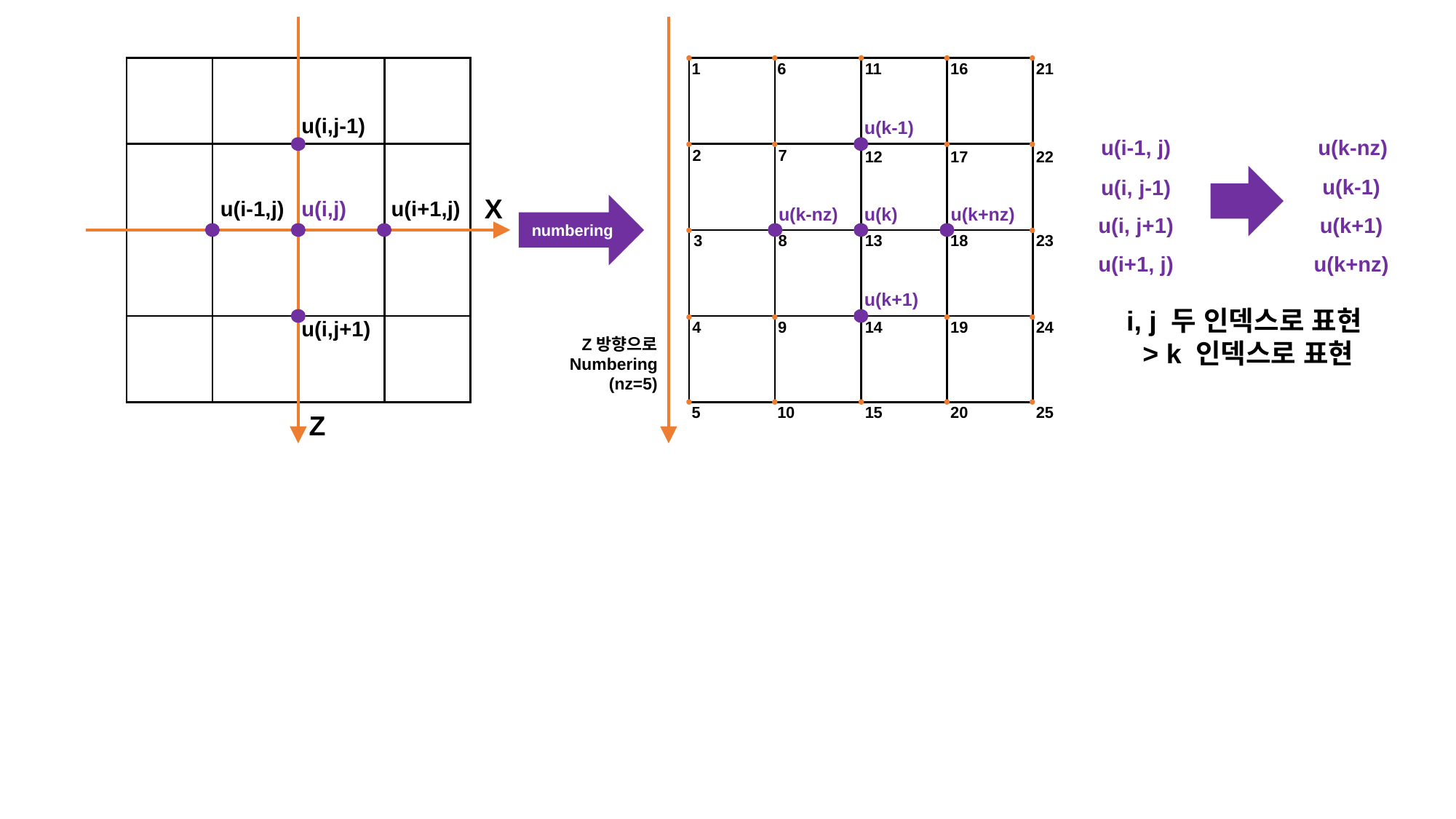

1
6
11
16
21

|  |  |  |  |
| --- | --- | --- | --- |
|  |  |  |  |
|  |  |  |  |
|  |  |  |  |
|  |  |  |  |
| --- | --- | --- | --- |
|  |  |  |  |
|  |  |  |  |
|  |  |  |  |
u(i,j-1)
u(k-1)
u(i-1, j)
u(i, j-1)
u(i, j+1)
u(i+1, j)
u(k-nz)
u(k-1)
u(k+1)
u(k+nz)

2
7
12
17
22

X
u(i-1,j)
u(i,j)
u(i+1,j)
numbering
u(k-nz)
u(k)
u(k+nz)

3
8
13
18
23

u(k+1)
i, j 두 인덱스로 표현
 > k 인덱스로 표현

u(i,j+1)
4
9
14
19
24

Z방향으로
Numbering
(nz=5)
5
10
15
20
25

Z